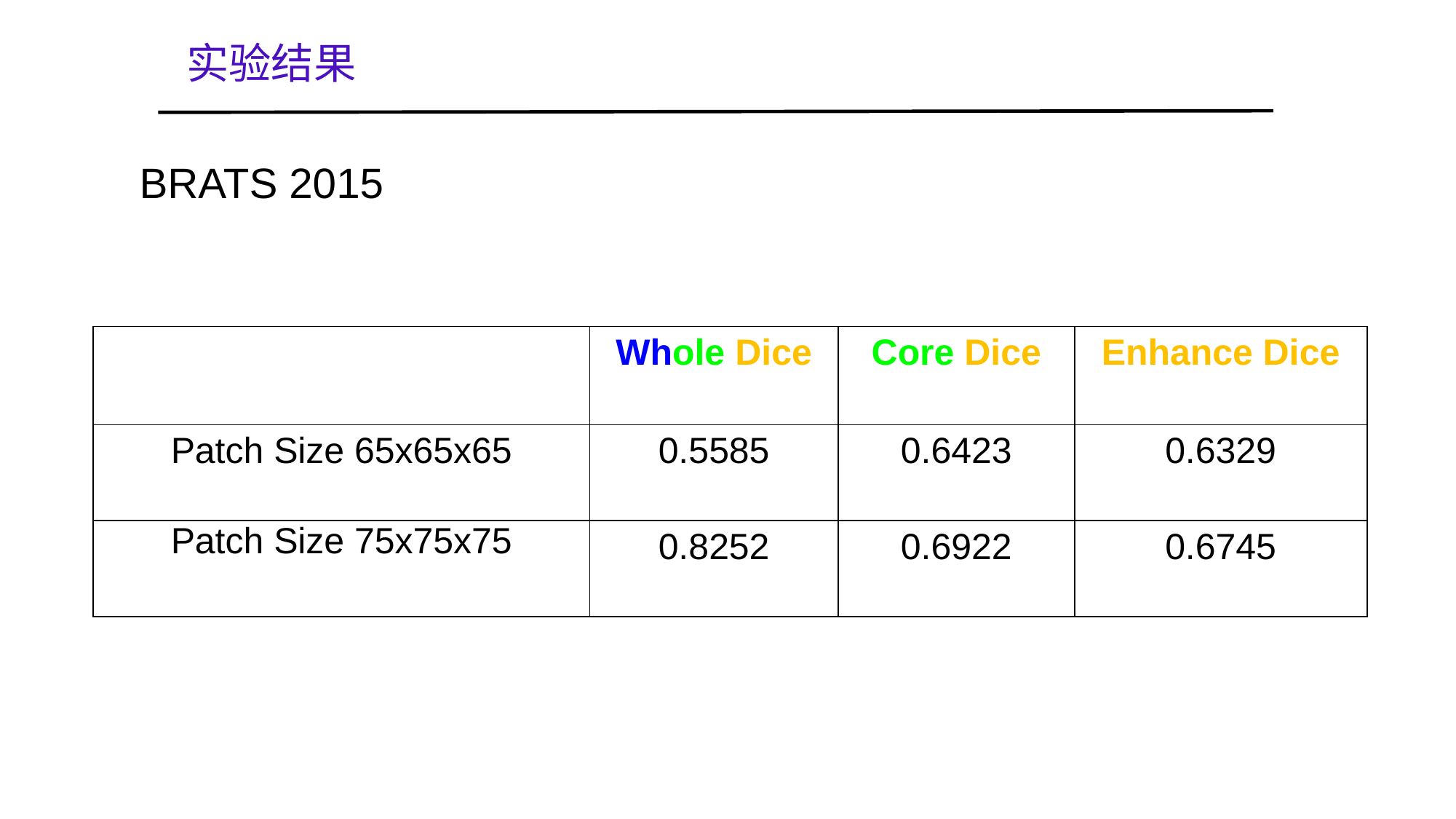

实验结果
BRATS 2015
|  | Whole Dice | Core Dice | Enhance Dice |
| --- | --- | --- | --- |
| Patch Size 65x65x65 | 0.5585 | 0.6423 | 0.6329 |
| Patch Size 75x75x75 | 0.8252 | 0.6922 | 0.6745 |